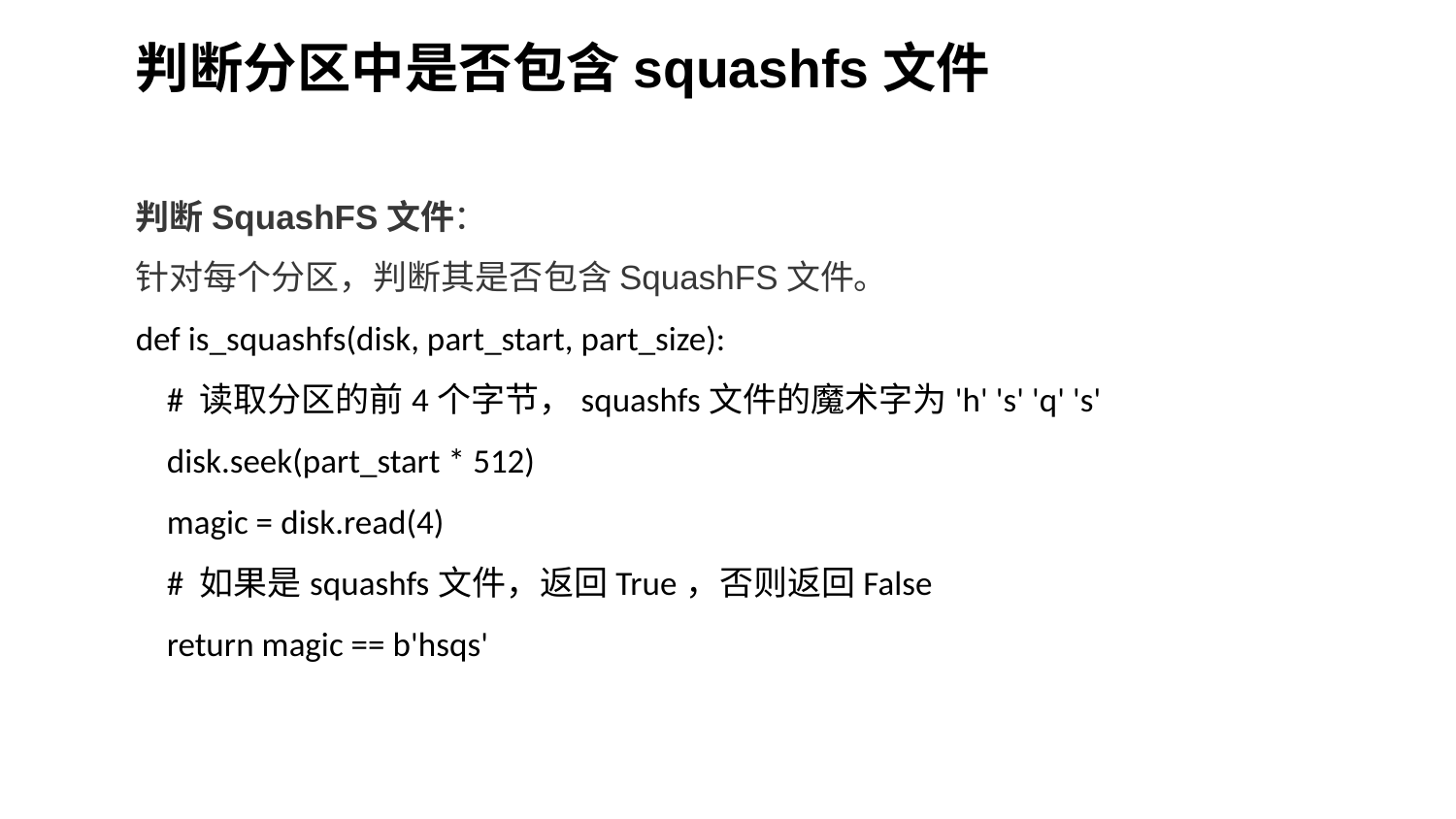

判断分区中是否包含squashfs文件
判断SquashFS文件：
针对每个分区，判断其是否包含SquashFS文件。
def is_squashfs(disk, part_start, part_size):
    # 读取分区的前4个字节，squashfs文件的魔术字为'h' 's' 'q' 's'
    disk.seek(part_start * 512)
    magic = disk.read(4)
    # 如果是squashfs文件，返回True，否则返回False
    return magic == b'hsqs'